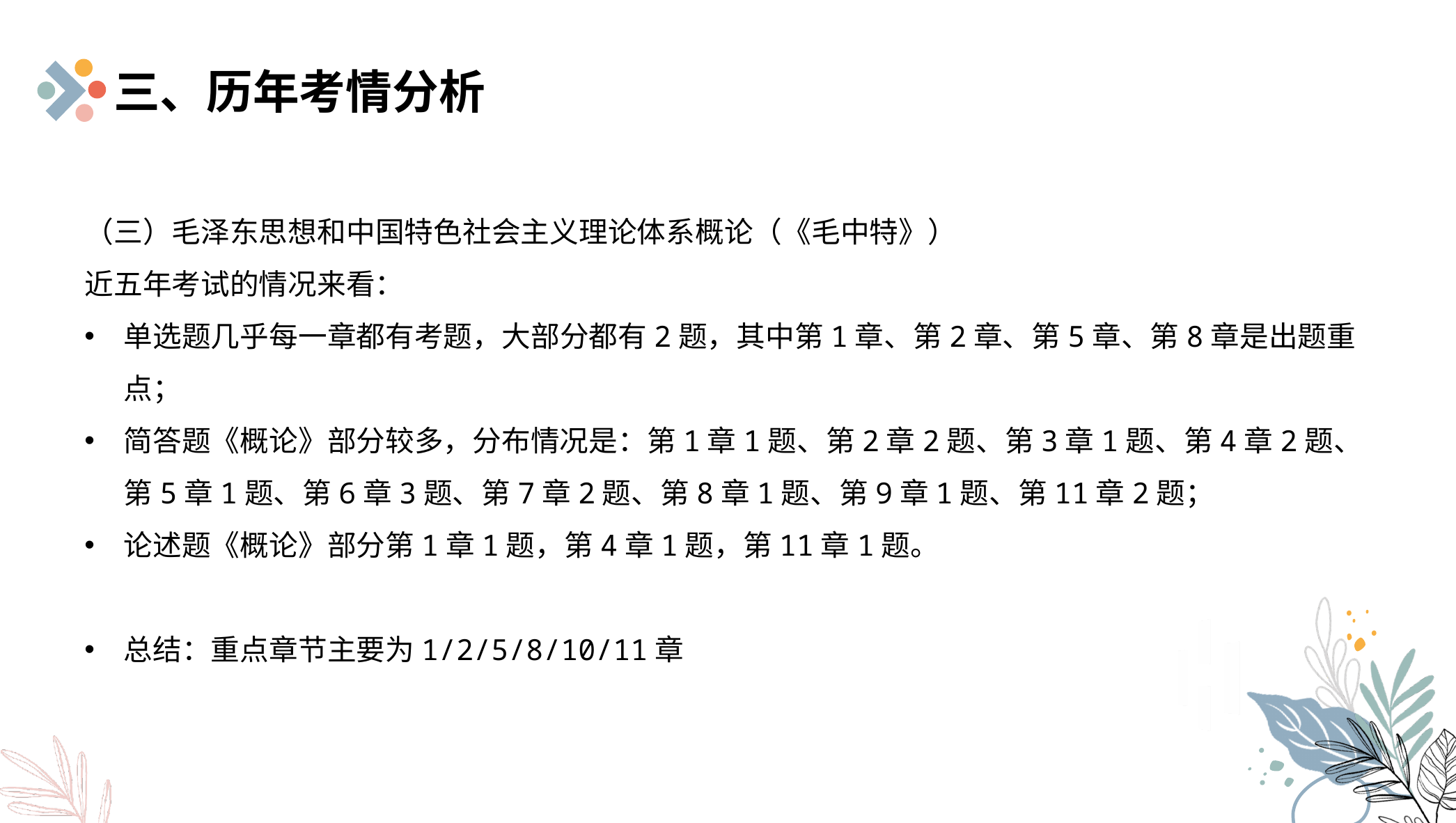

三、历年考情分析
（三）毛泽东思想和中国特色社会主义理论体系概论（《毛中特》）
近五年考试的情况来看：
单选题几乎每一章都有考题，大部分都有2题，其中第1章、第2章、第5章、第8章是出题重点；
简答题《概论》部分较多，分布情况是：第1章1题、第2章2题、第3章1题、第4章2题、第5章1题、第6章3题、第7章2题、第8章1题、第9章1题、第11章2题；
论述题《概论》部分第1章1题，第4章1题，第11章1题。

总结：重点章节主要为1/2/5/8/10/11章